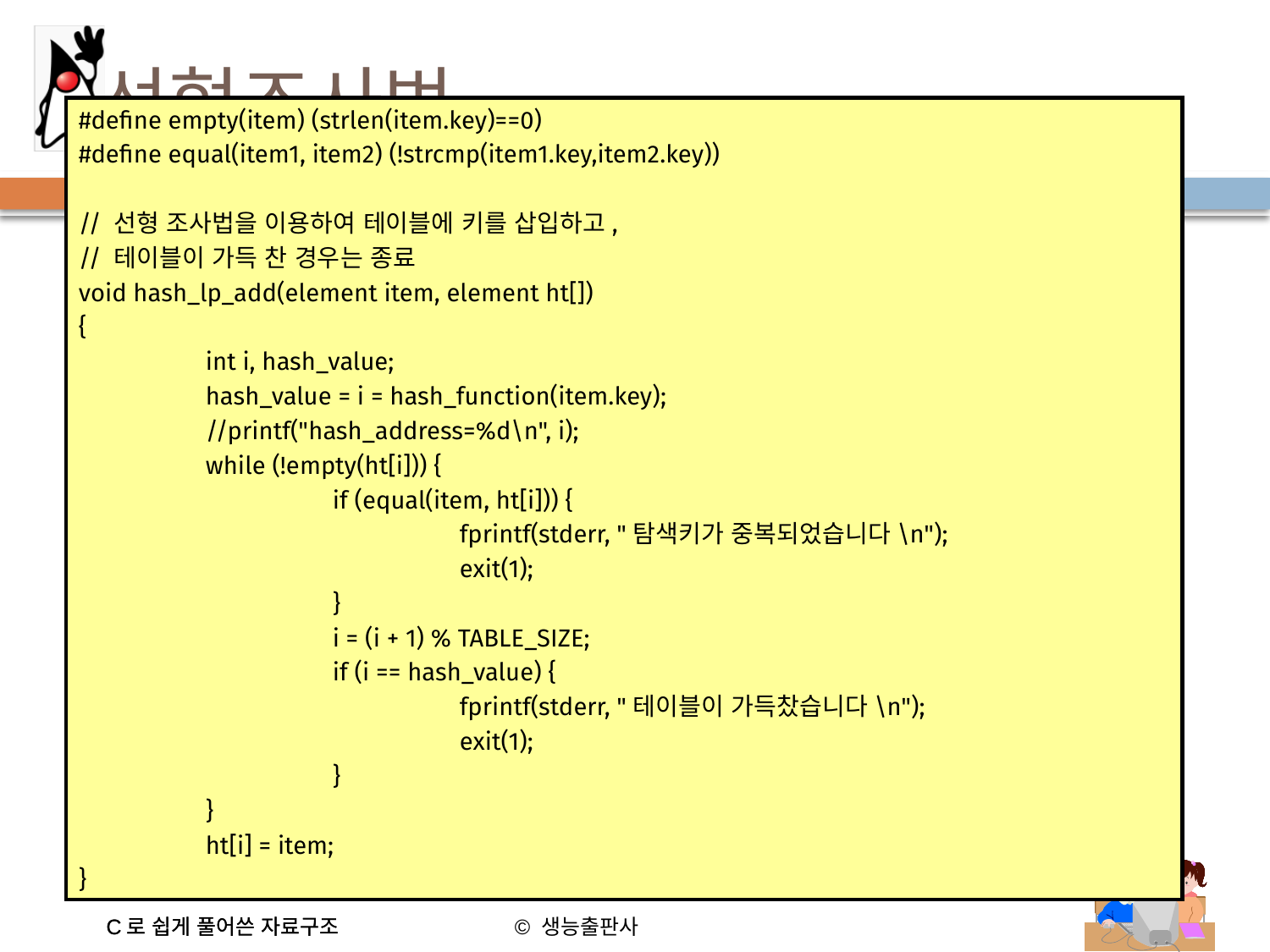

# 선형조사법
#define empty(item) (strlen(item.key)==0)
#define equal(item1, item2) (!strcmp(item1.key,item2.key))

// 선형 조사법을 이용하여 테이블에 키를 삽입하고,
// 테이블이 가득 찬 경우는 종료
void hash_lp_add(element item, element ht[])
{
	int i, hash_value;
	hash_value = i = hash_function(item.key);
	//printf("hash_address=%d\n", i);
	while (!empty(ht[i])) {
		if (equal(item, ht[i])) {
			fprintf(stderr, "탐색키가 중복되었습니다\n");
			exit(1);
		}
		i = (i + 1) % TABLE_SIZE;
		if (i == hash_value) {
			fprintf(stderr, "테이블이 가득찼습니다\n");
			exit(1);
		}
	}
	ht[i] = item;
}